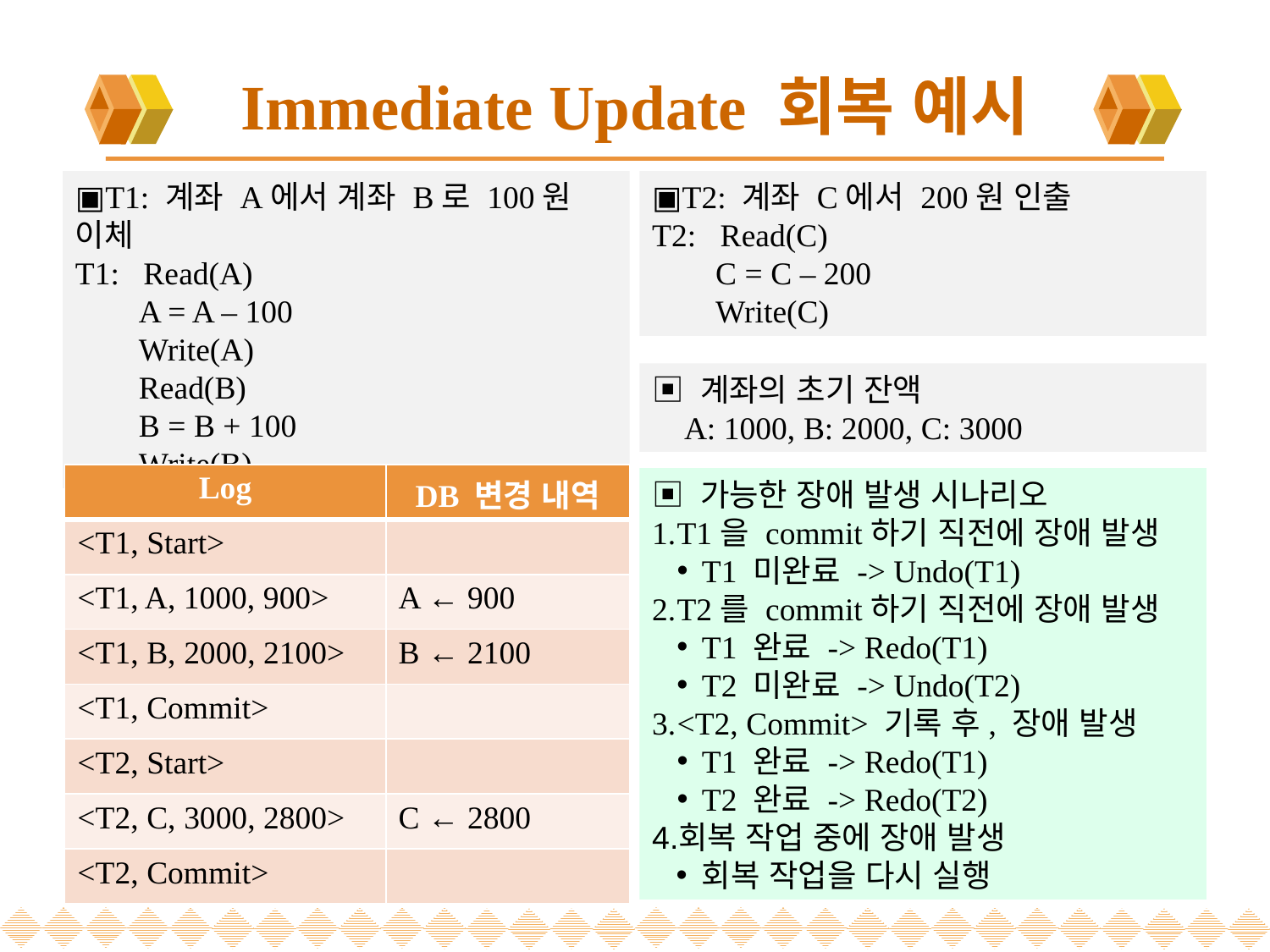

# Immediate Update 회복 예시
▣T2: 계좌 C에서 200원 인출
T2:   Read(C)
C = C – 200
Write(C)
▣T1: 계좌 A에서 계좌 B로 100원 이체
T1:   Read(A)
A = A – 100
Write(A)
Read(B)
B = B + 100
Write(B)
▣ 계좌의 초기 잔액
    A: 1000, B: 2000, C: 3000
| Log | DB 변경 내역 |
| --- | --- |
| <T1, Start> |  |
| <T1, A, 1000, 900> | A ← 900 |
| <T1, B, 2000, 2100> | B ← 2100 |
| <T1, Commit> |  |
| <T2, Start> |  |
| <T2, C, 3000, 2800> | C ← 2800 |
| <T2, Commit> |  |
▣ 가능한 장애 발생 시나리오
T1을 commit하기 직전에 장애 발생
T1 미완료 -> Undo(T1)
T2를 commit하기 직전에 장애 발생
T1 완료 -> Redo(T1)
T2 미완료 -> Undo(T2)
<T2, Commit> 기록 후, 장애 발생
T1 완료 -> Redo(T1)
T2 완료 -> Redo(T2)
회복 작업 중에 장애 발생
회복 작업을 다시 실행